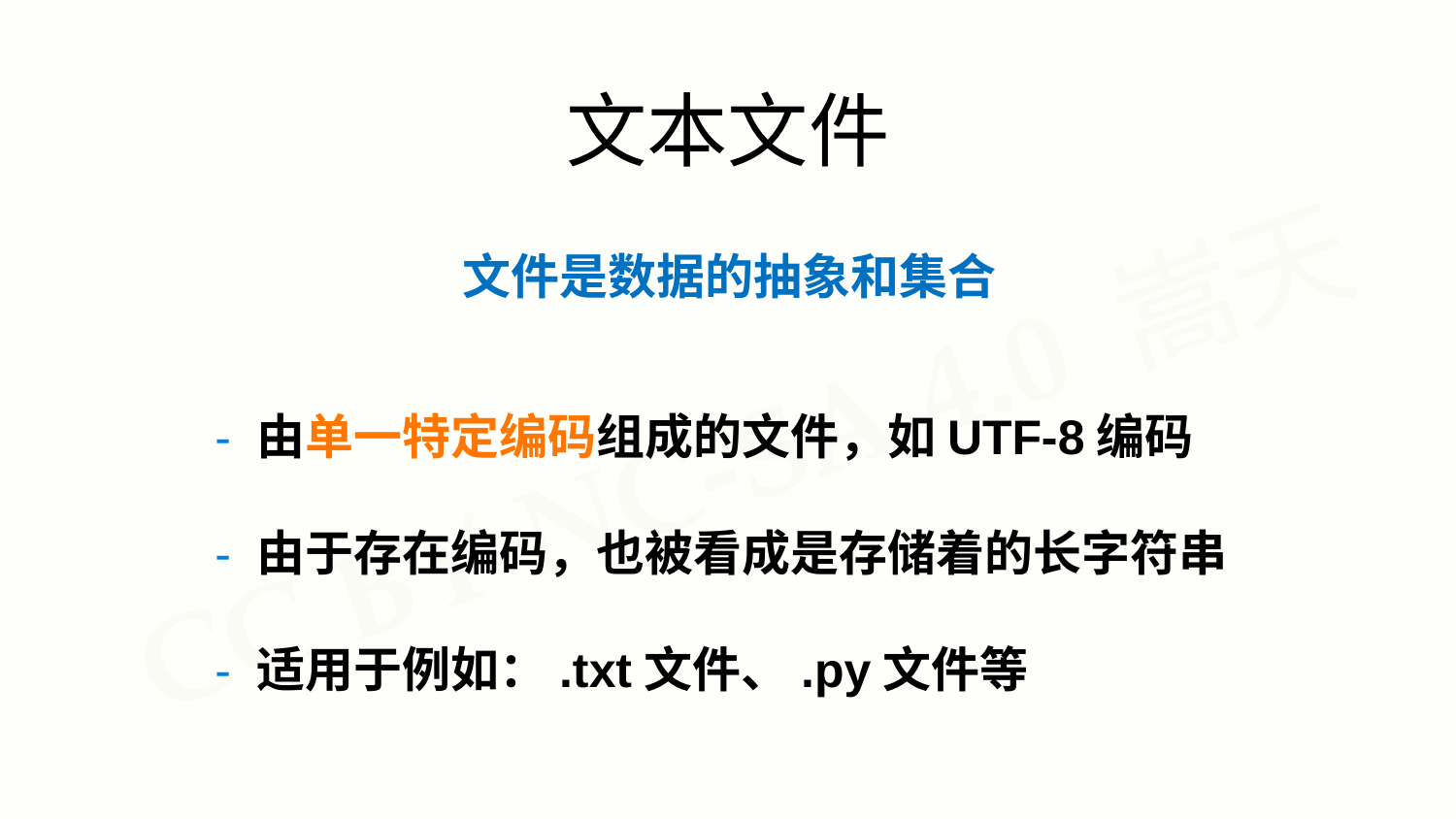

文本文件
文件是数据的抽象和集合
- 由单一特定编码组成的文件，如UTF-8编码
- 由于存在编码，也被看成是存储着的长字符串
- 适用于例如：.txt文件、.py文件等